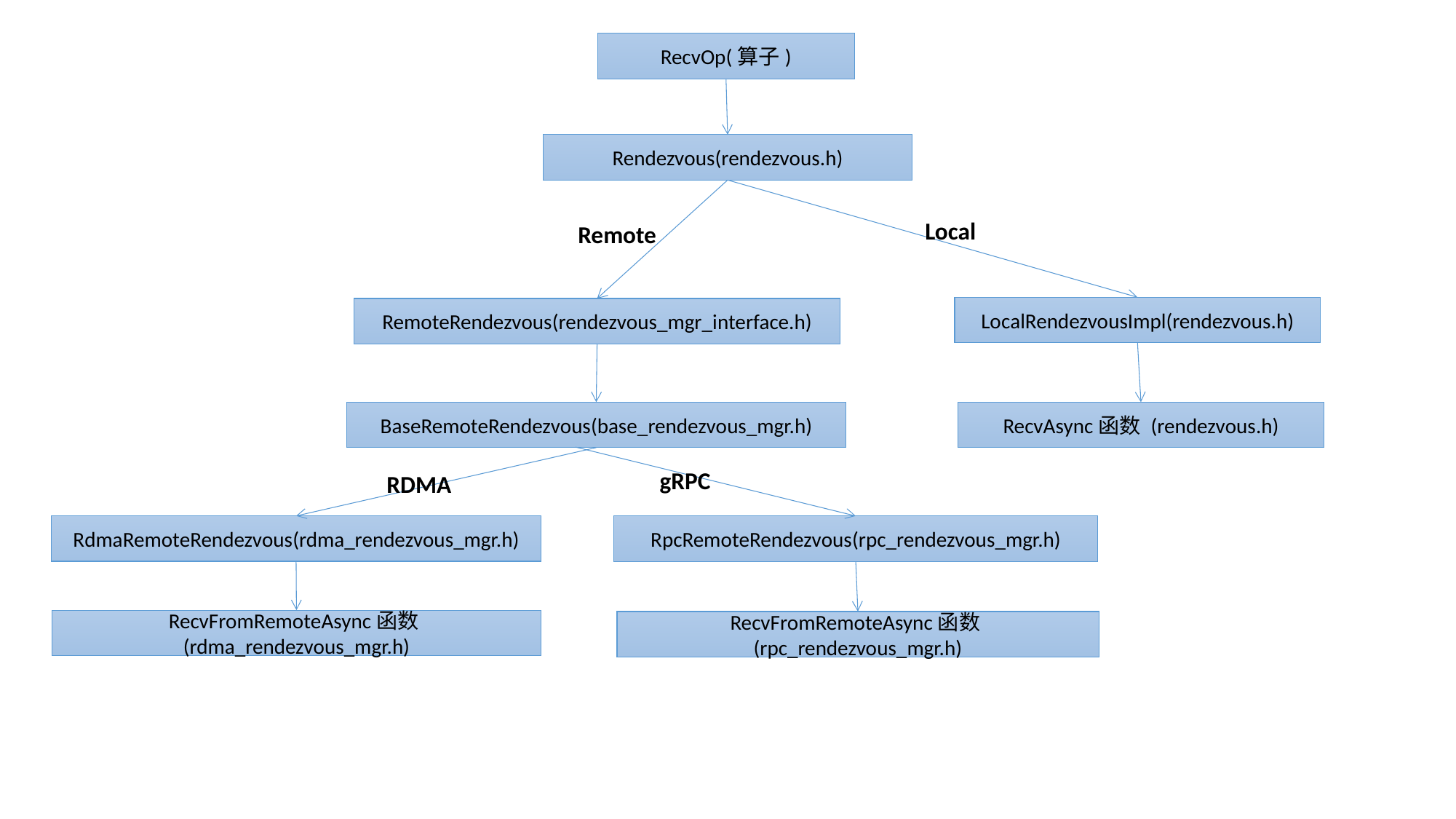

RecvOp(算子)
Rendezvous(rendezvous.h)
Local
Remote
LocalRendezvousImpl(rendezvous.h)
RemoteRendezvous(rendezvous_mgr_interface.h)
BaseRemoteRendezvous(base_rendezvous_mgr.h)
RecvAsync函数 (rendezvous.h)
gRPC
RDMA
RdmaRemoteRendezvous(rdma_rendezvous_mgr.h)
RpcRemoteRendezvous(rpc_rendezvous_mgr.h)
RecvFromRemoteAsync函数(rdma_rendezvous_mgr.h)
RecvFromRemoteAsync函数(rpc_rendezvous_mgr.h)